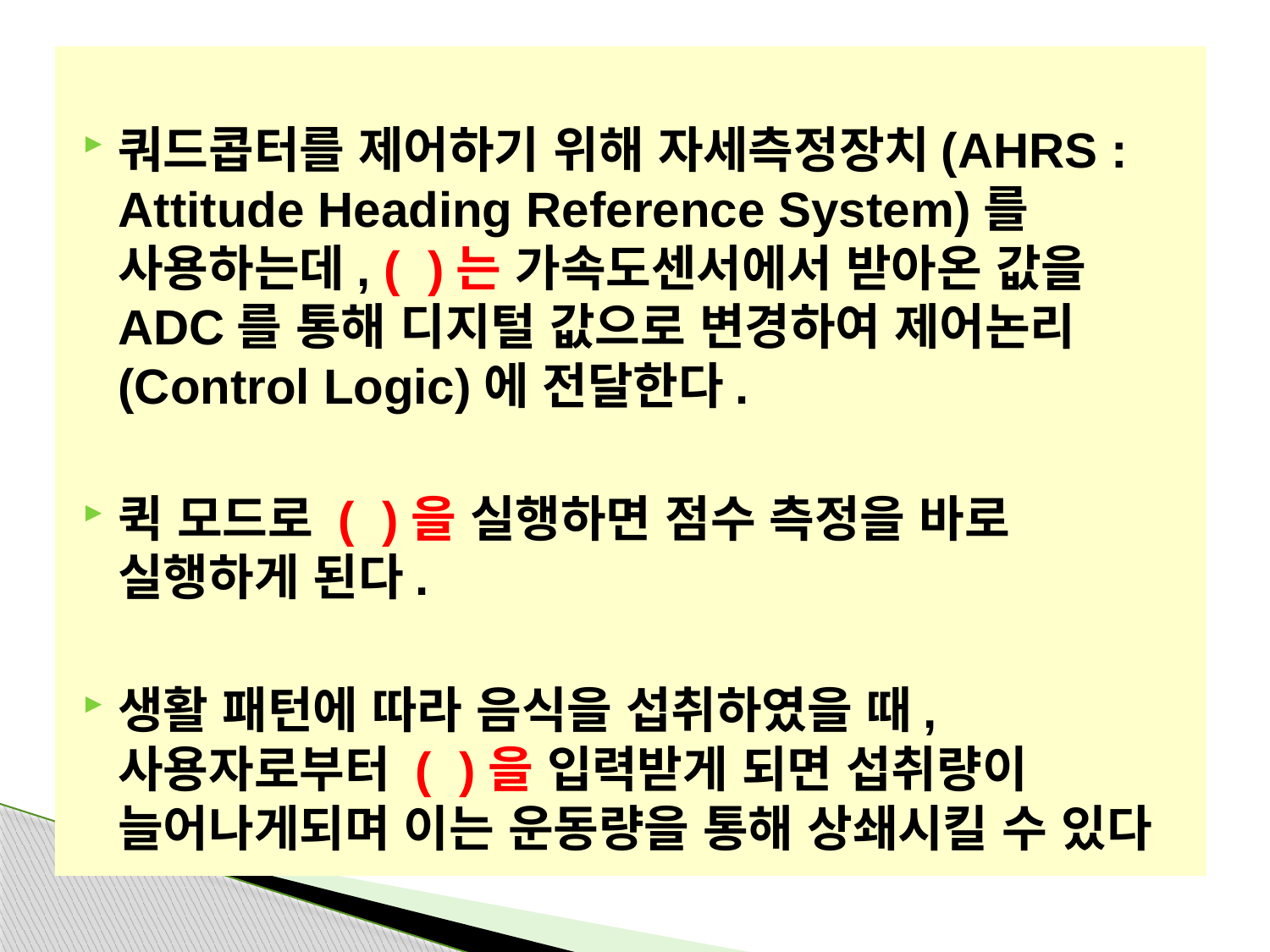

#

쿼드콥터를 제어하기 위해 자세측정장치(AHRS : Attitude Heading Reference System)를 사용하는데, (  )는 가속도센서에서 받아온 값을 ADC를 통해 디지털 값으로 변경하여 제어논리(Control Logic)에 전달한다.

퀵 모드로 (  )을 실행하면 점수 측정을 바로 실행하게 된다.

생활 패턴에 따라 음식을 섭취하였을 때, 사용자로부터 (  )을 입력받게 되면 섭취량이 늘어나게되며 이는 운동량을 통해 상쇄시킬 수 있다